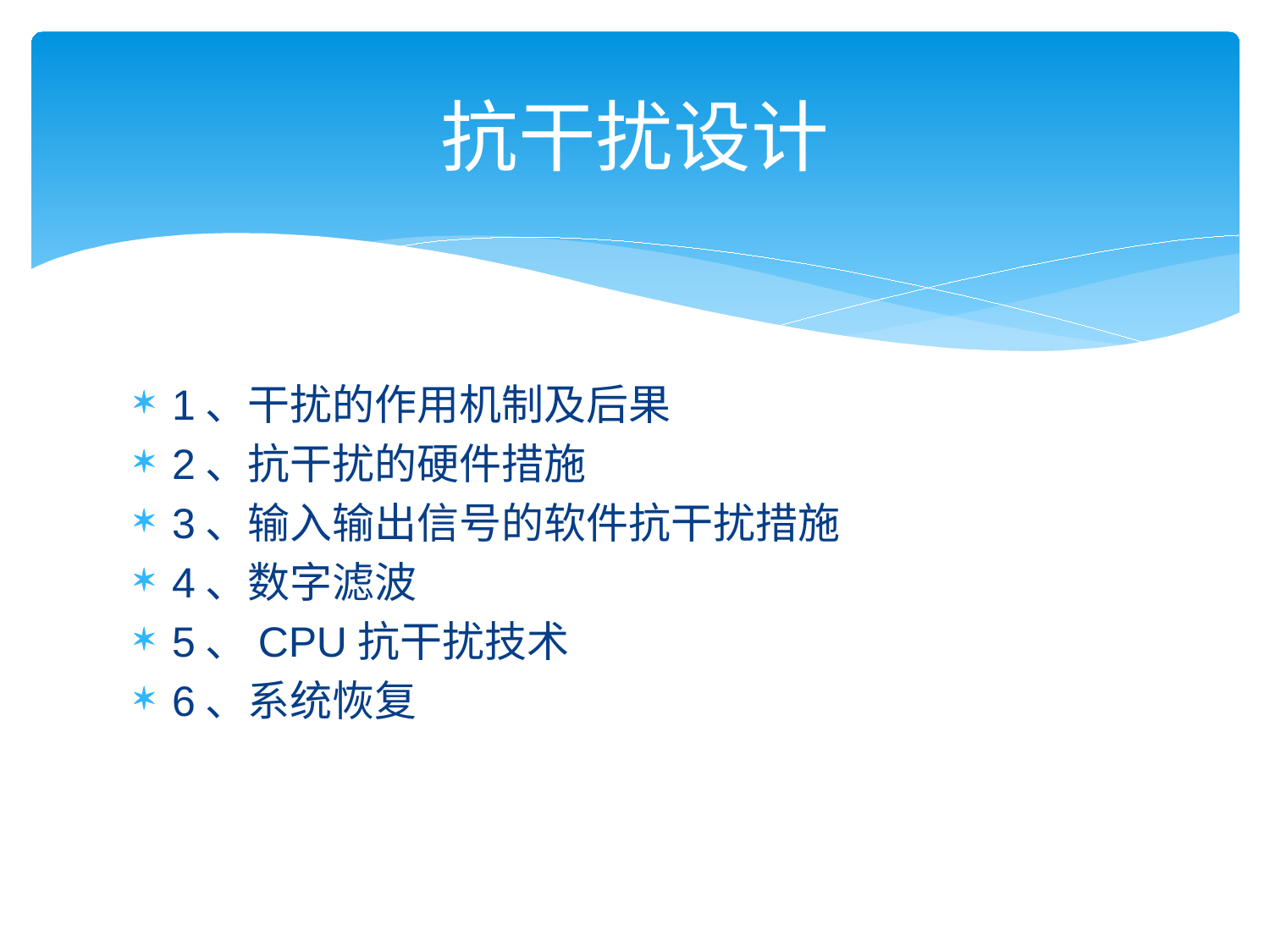

# 抗干扰设计
1、干扰的作用机制及后果
2、抗干扰的硬件措施
3、输入输出信号的软件抗干扰措施
4、数字滤波
5、CPU抗干扰技术
6、系统恢复